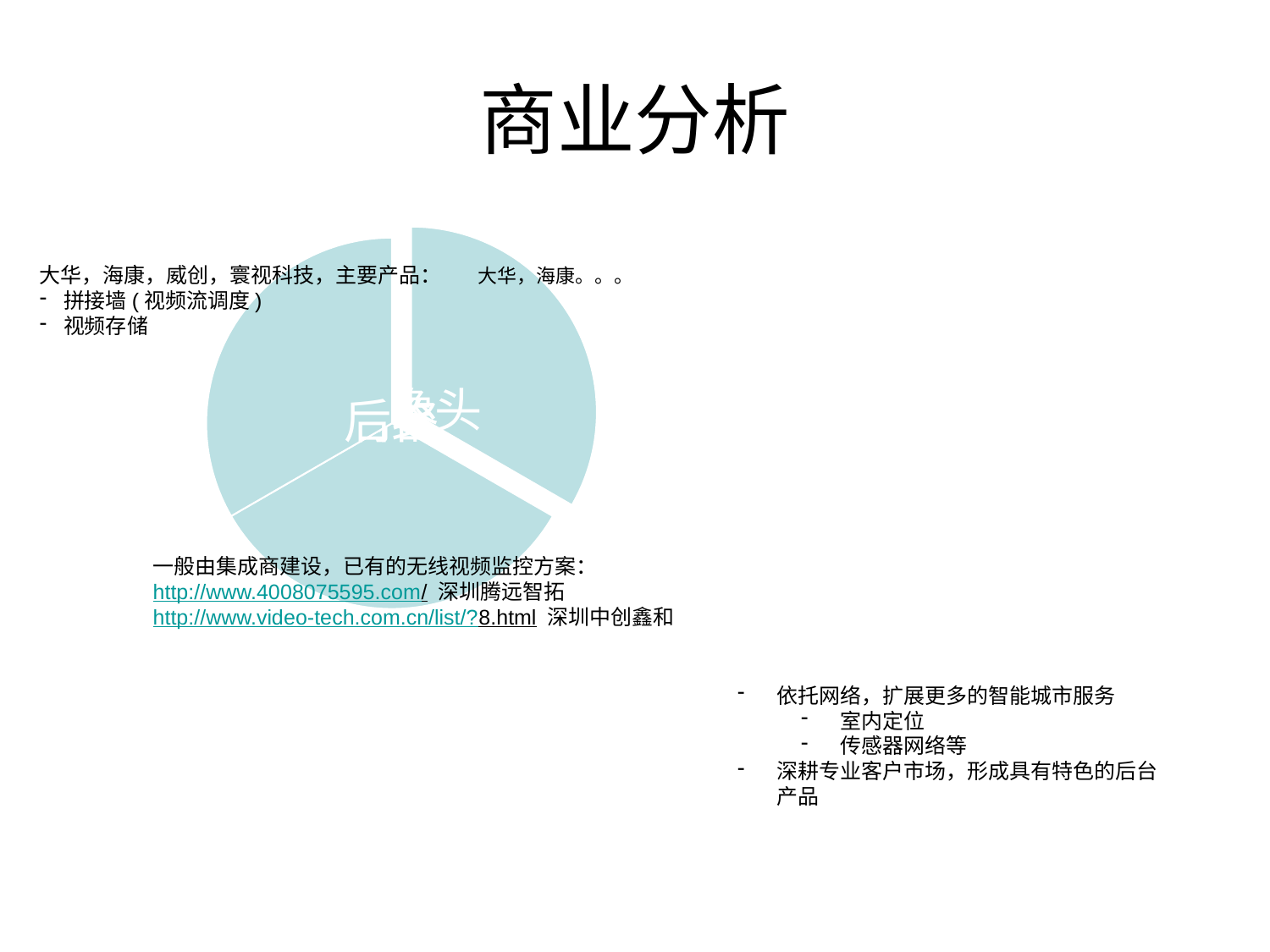

# 商业分析
摄像头
网络
后台
大华，海康，威创，寰视科技，主要产品：
拼接墙(视频流调度)
视频存储

大华，海康。。。
一般由集成商建设，已有的无线视频监控方案：
http://www.4008075595.com/ 深圳腾远智拓
http://www.video-tech.com.cn/list/?8.html 深圳中创鑫和

依托网络，扩展更多的智能城市服务
室内定位
传感器网络等
深耕专业客户市场，形成具有特色的后台产品